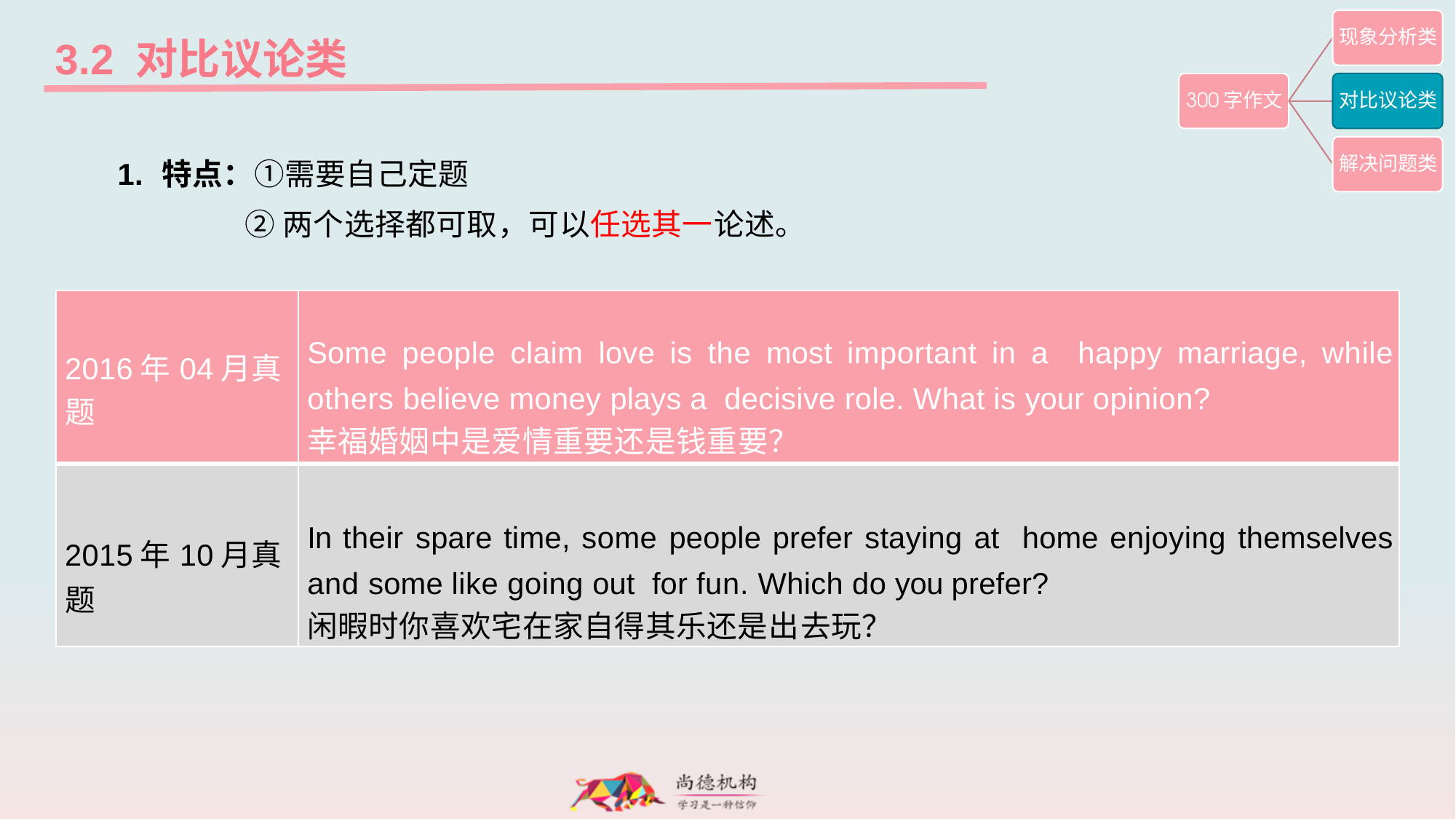

300字作文

现象分析类

对比议论类

解决问题类
3.2 对比议论类

1.	特点：①需要自己定题
   ②两个选择都可取，可以任选其一论述。
| 2016年04月真题 | Some people claim love is the most important in a happy marriage, while others believe money plays a decisive role. What is your opinion? 幸福婚姻中是爱情重要还是钱重要？ |
| --- | --- |
| 2015年10月真题 | In their spare time, some people prefer staying at home enjoying themselves and some like going out for fun. Which do you prefer? 闲暇时你喜欢宅在家自得其乐还是出去玩？ |